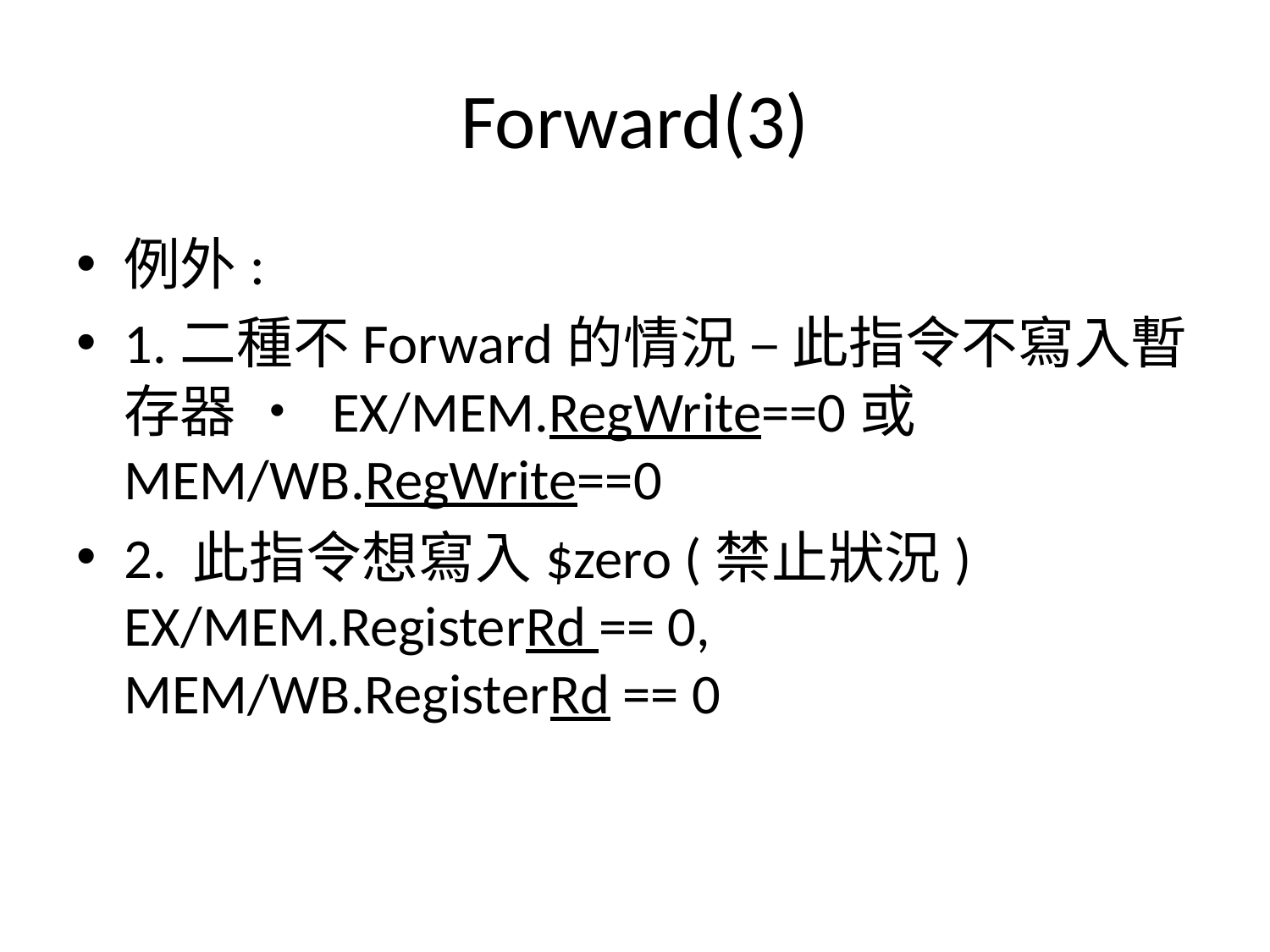

# Forward(3)
例外:
1.二種不Forward的情況 – 此指令不寫入暫存器 • EX/MEM.RegWrite==0或 MEM/WB.RegWrite==0
2. 此指令想寫入$zero (禁止狀況) EX/MEM.RegisterRd == 0, MEM/WB.RegisterRd == 0